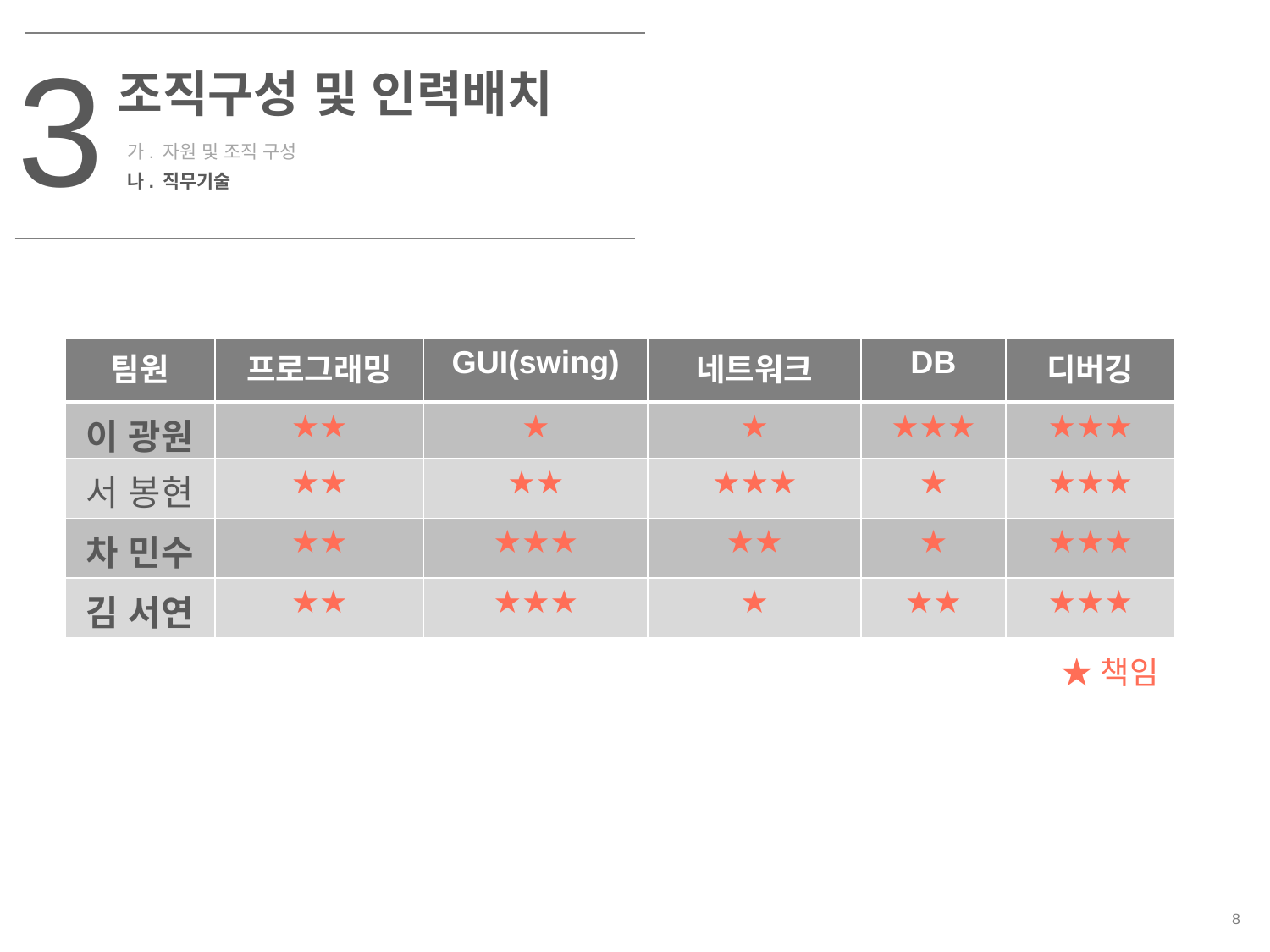

3
조직구성 및 인력배치
가. 자원 및 조직 구성
나. 직무기술
| 팀원 | 프로그래밍 | GUI(swing) | 네트워크 | DB | 디버깅 |
| --- | --- | --- | --- | --- | --- |
| 이 광원 | ★★ | ★ | ★ | ★★★ | ★★★ |
| 서 봉현 | ★★ | ★★ | ★★★ | ★ | ★★★ |
| 차 민수 | ★★ | ★★★ | ★★ | ★ | ★★★ |
| 김 서연 | ★★ | ★★★ | ★ | ★★ | ★★★ |
★책임